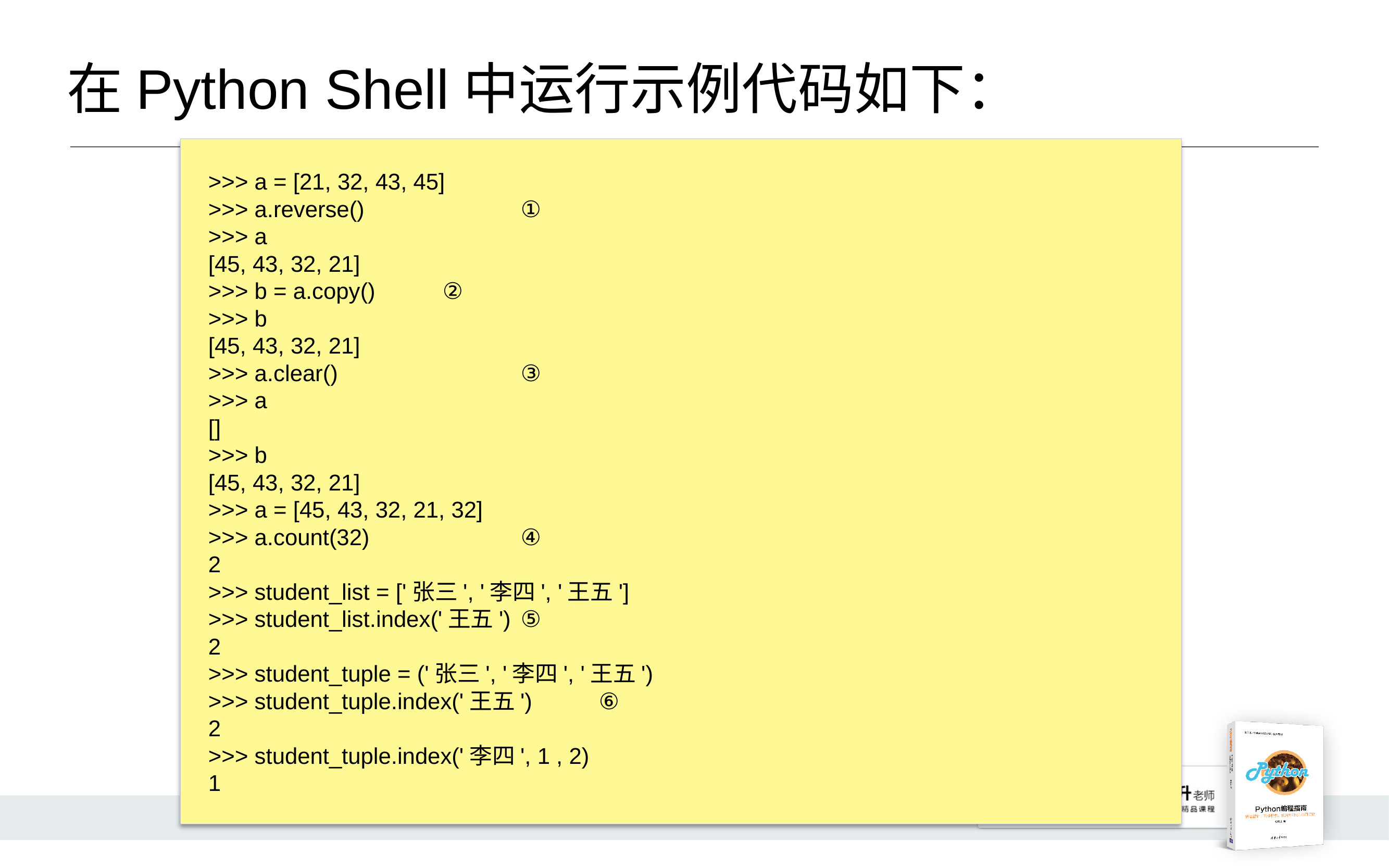

# 在Python Shell中运行示例代码如下：
>>> a = [21, 32, 43, 45]
>>> a.reverse()		①
>>> a
[45, 43, 32, 21]
>>> b = a.copy()	②
>>> b
[45, 43, 32, 21]
>>> a.clear()			③
>>> a
[]
>>> b
[45, 43, 32, 21]
>>> a = [45, 43, 32, 21, 32]
>>> a.count(32)		④
2
>>> student_list = ['张三', '李四', '王五']
>>> student_list.index('王五')	⑤
2
>>> student_tuple = ('张三', '李四', '王五')
>>> student_tuple.index('王五')	⑥
2
>>> student_tuple.index('李四', 1 , 2)
1